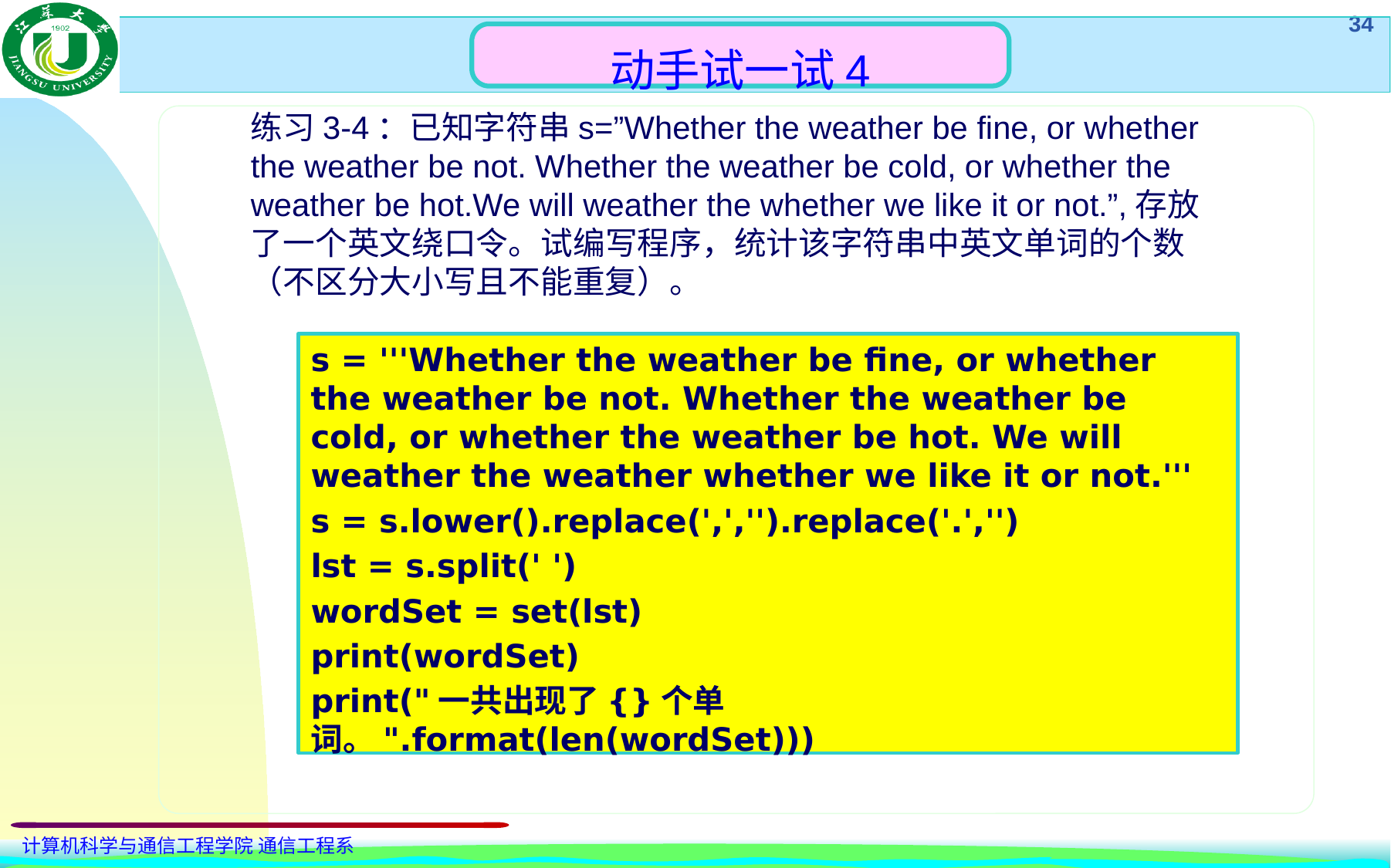

动手试一试4
练习3-4：已知字符串s=”Whether the weather be fine, or whether the weather be not. Whether the weather be cold, or whether the weather be hot.We will weather the whether we like it or not.”,存放了一个英文绕口令。试编写程序，统计该字符串中英文单词的个数（不区分大小写且不能重复）。
s = '''Whether the weather be fine, or whether the weather be not. Whether the weather be cold, or whether the weather be hot. We will weather the weather whether we like it or not.'''
s = s.lower().replace(',','').replace('.','')
lst = s.split(' ')
wordSet = set(lst)
print(wordSet)
print("一共出现了{}个单词。".format(len(wordSet)))